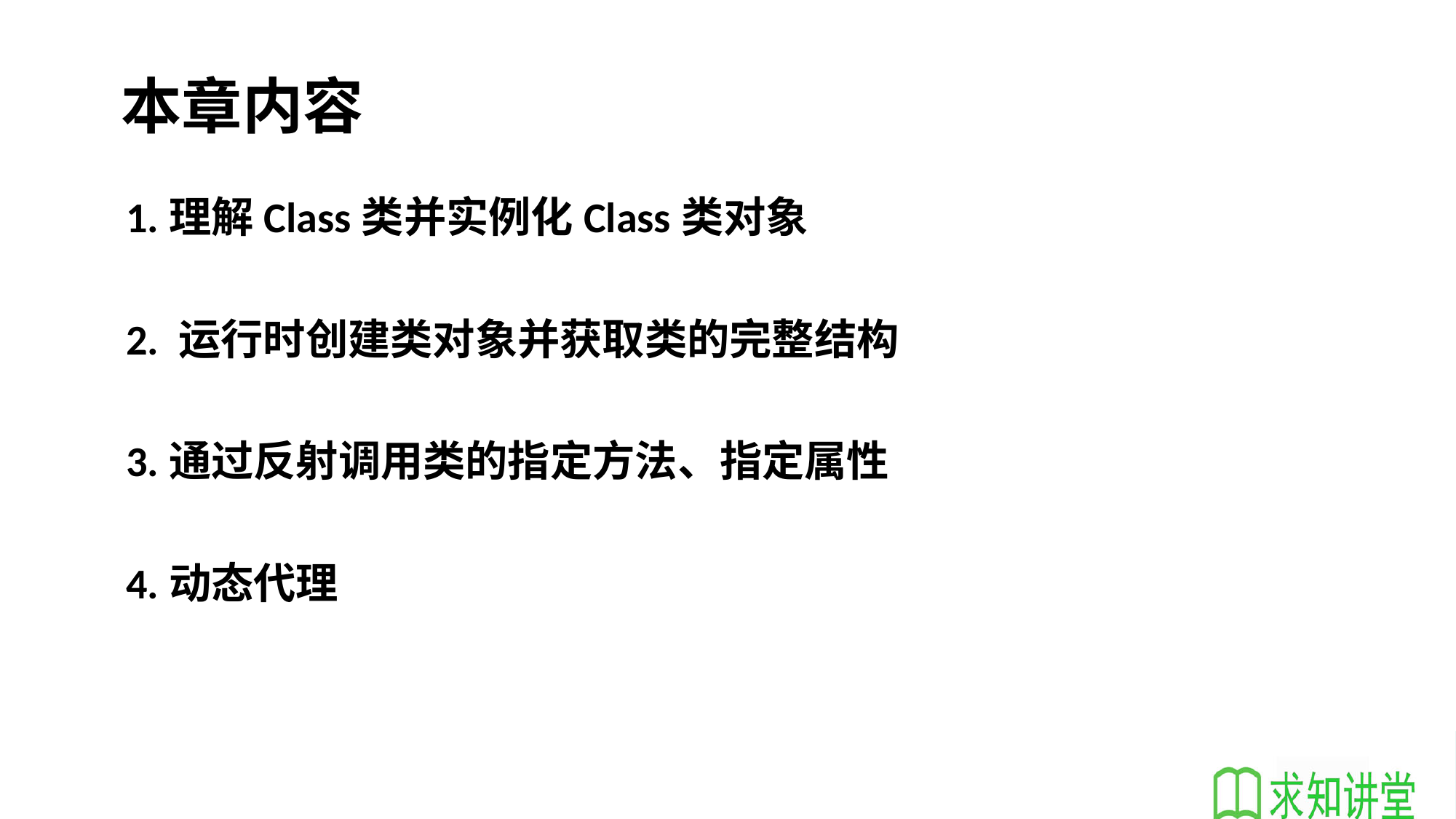

# 本章内容
1.理解Class类并实例化Class类对象

2. 运行时创建类对象并获取类的完整结构

3.通过反射调用类的指定方法、指定属性

4.动态代理